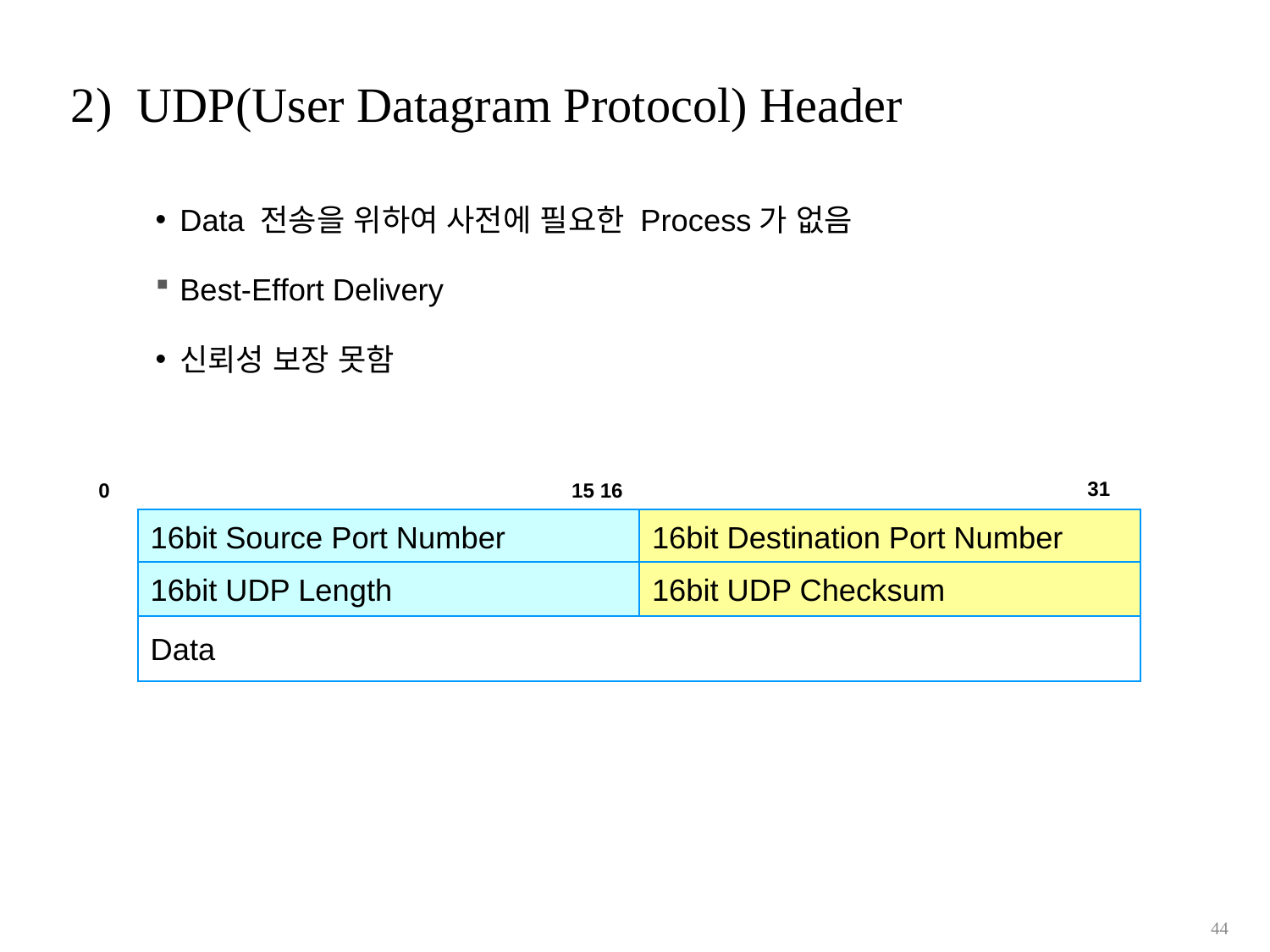

# 2)  UDP(User Datagram Protocol) Header
Data 전송을 위하여 사전에 필요한 Process가 없음
Best-Effort Delivery
신뢰성 보장 못함
31
0
15 16
16bit Source Port Number
16bit Destination Port Number
16bit UDP Length
16bit UDP Checksum
Data
44